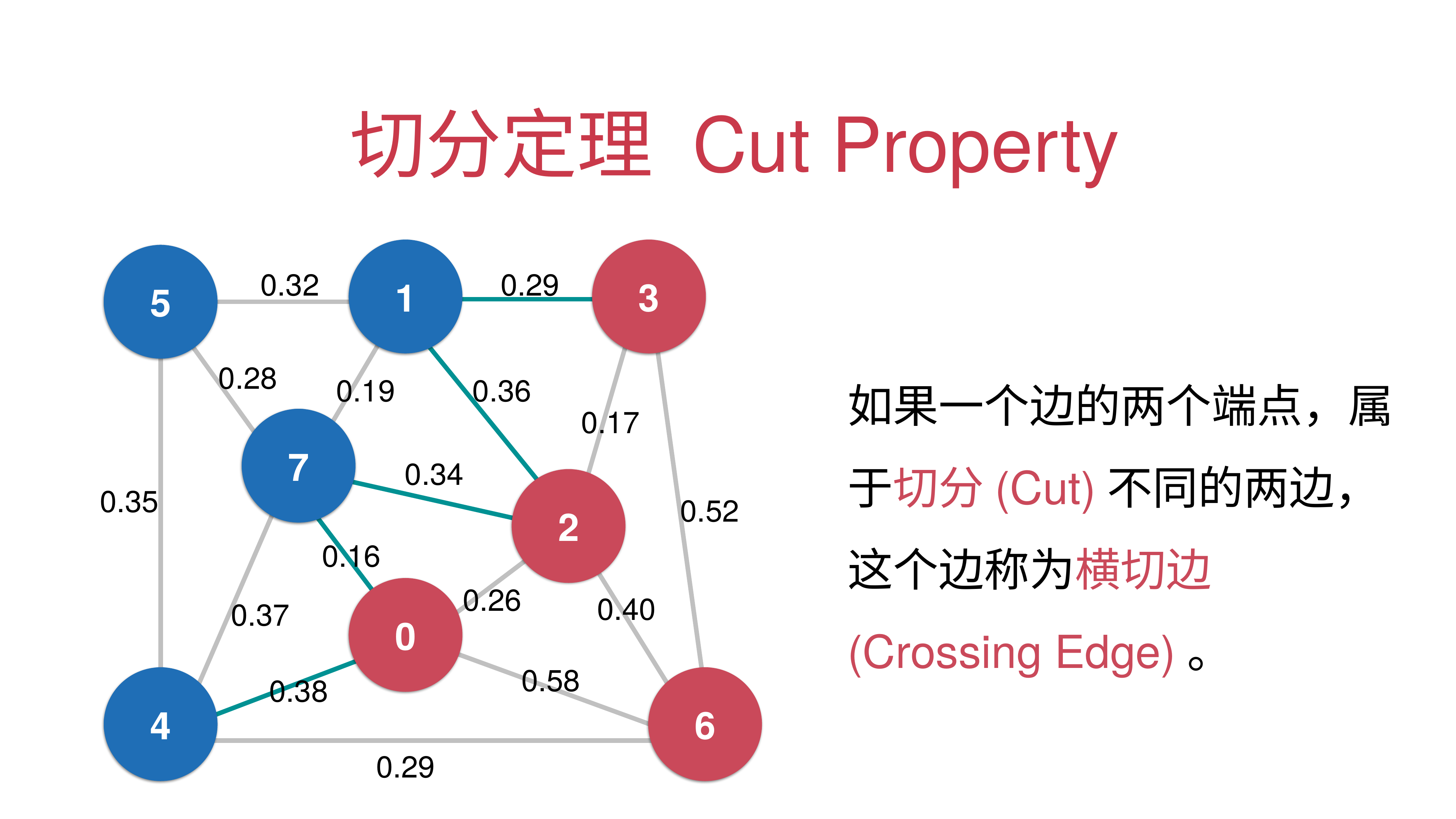

# 切分定理 Cut Property
1
3
5
0.32
0.29
0.28
0.19
0.36
0.17
0.34
0.35
0.52
0.16
0.26
0.40
0.37
0.58
0.38
0.29

如果一个边的两个端点，属于切分(Cut)不同的两边，这个边称为横切边(Crossing Edge)。
7
2

0

4
6